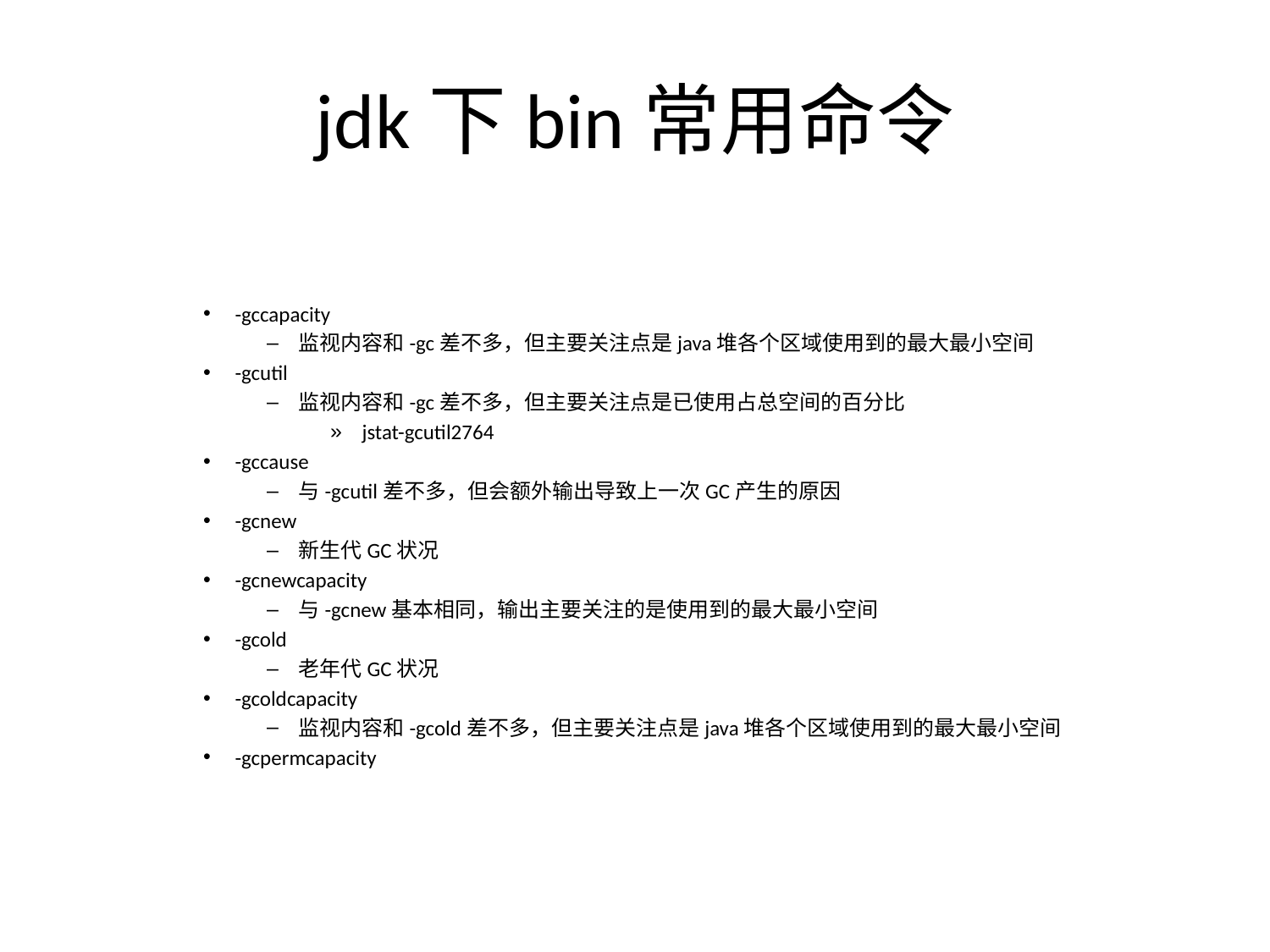

# jdk下bin常用命令

-gccapacity
监视内容和-gc差不多，但主要关注点是java堆各个区域使用到的最大最小空间
-gcutil
监视内容和-gc差不多，但主要关注点是已使用占总空间的百分比
jstat-gcutil2764
-gccause
与-gcutil差不多，但会额外输出导致上一次GC产生的原因
-gcnew
新生代GC状况
-gcnewcapacity
与-gcnew基本相同，输出主要关注的是使用到的最大最小空间
-gcold
老年代GC状况
-gcoldcapacity
监视内容和-gcold差不多，但主要关注点是java堆各个区域使用到的最大最小空间
-gcpermcapacity